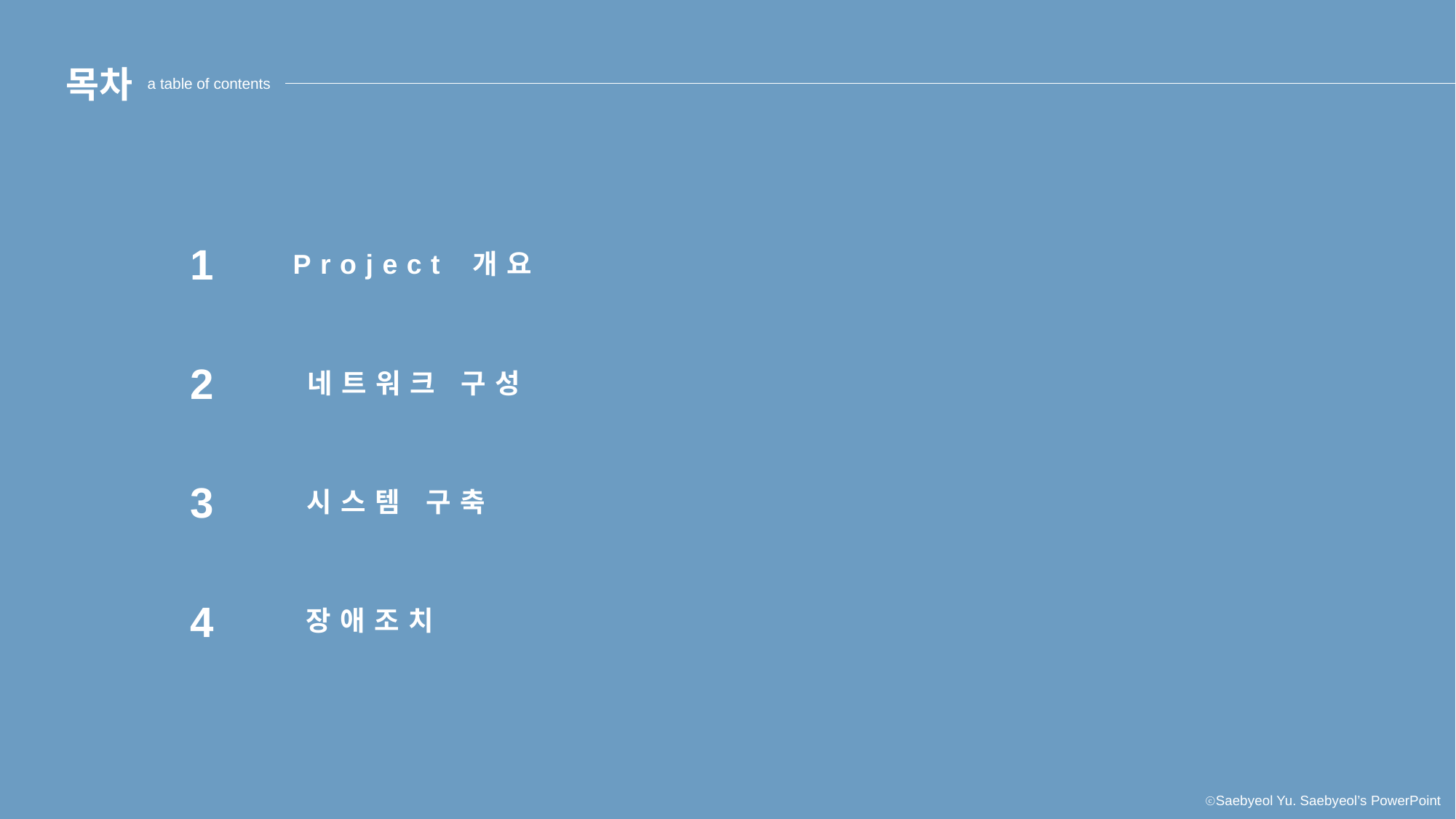

목차
a table of contents
1
Project 개요
2
네트워크 구성
3
시스템 구축
4
장애조치
ⓒSaebyeol Yu. Saebyeol’s PowerPoint